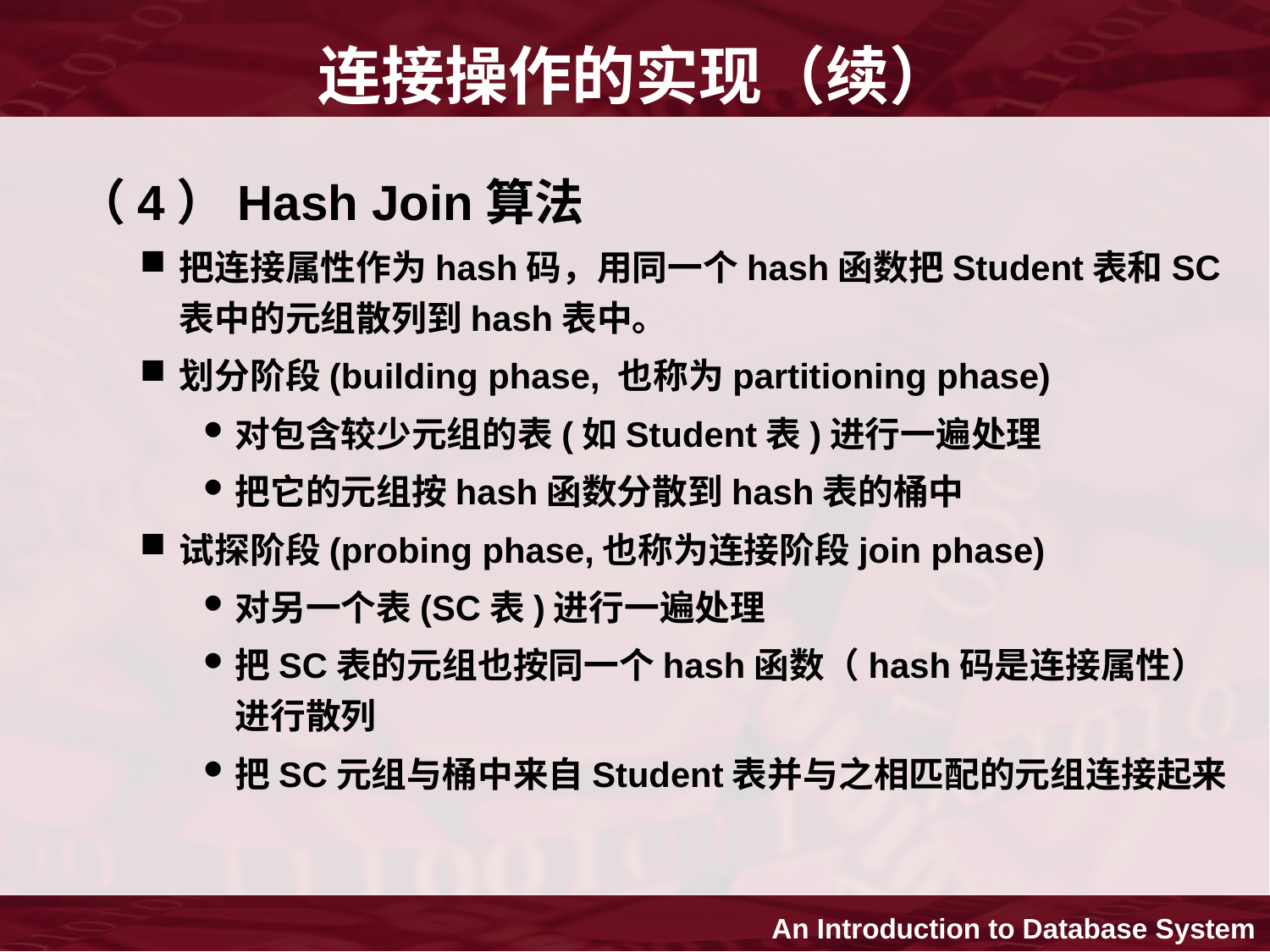

# 连接操作的实现（续）
（4）Hash Join算法
把连接属性作为hash码，用同一个hash函数把Student表和SC表中的元组散列到hash表中。
划分阶段(building phase, 也称为partitioning phase)
对包含较少元组的表(如Student表)进行一遍处理
把它的元组按hash函数分散到hash表的桶中
试探阶段(probing phase,也称为连接阶段join phase)
对另一个表(SC表)进行一遍处理
把SC表的元组也按同一个hash函数（hash码是连接属性）进行散列
把SC元组与桶中来自Student表并与之相匹配的元组连接起来